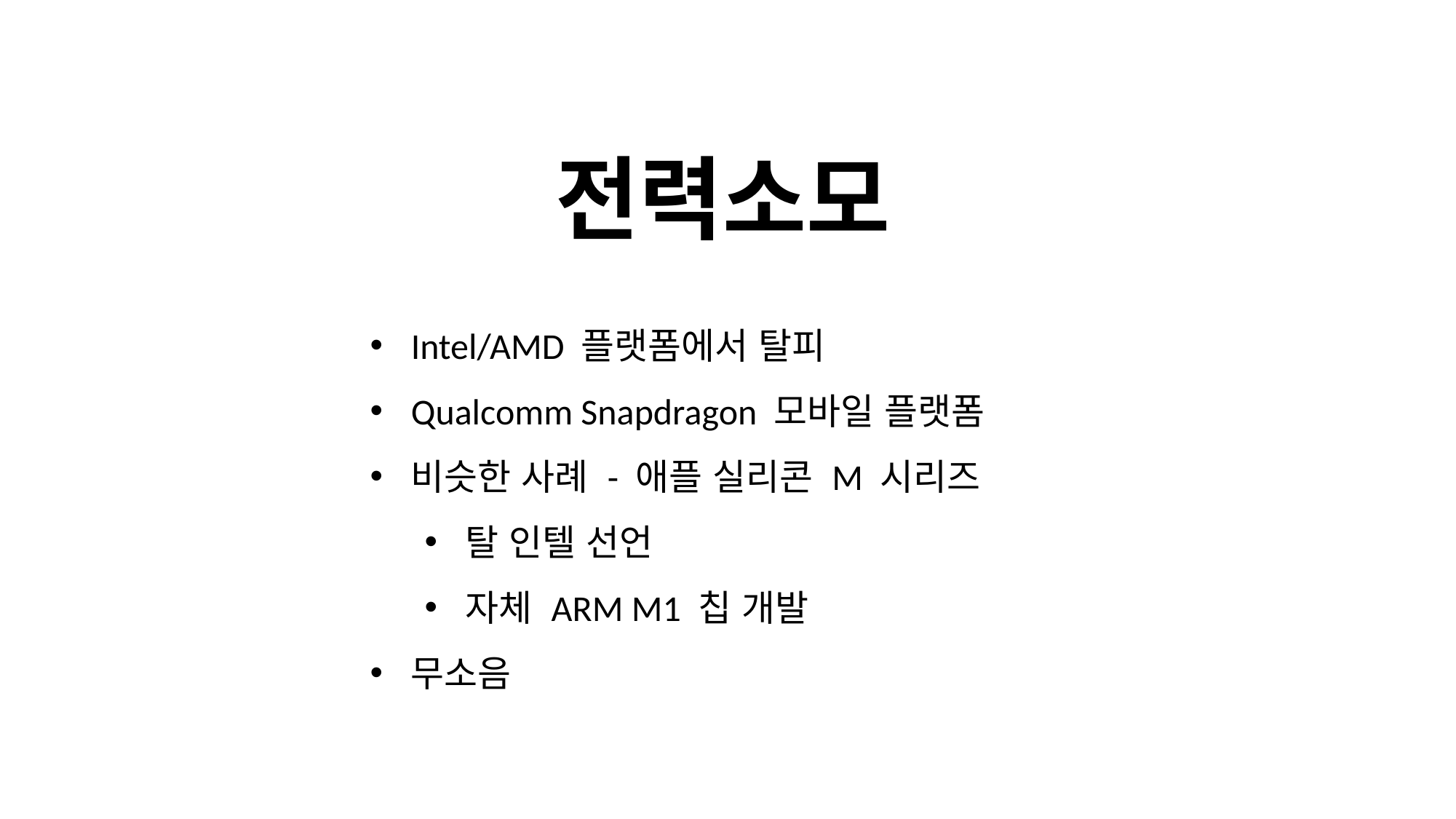

전력소모
Intel/AMD 플랫폼에서 탈피
Qualcomm Snapdragon 모바일 플랫폼
비슷한 사례 - 애플 실리콘 M 시리즈
탈 인텔 선언
자체 ARM M1 칩 개발
무소음